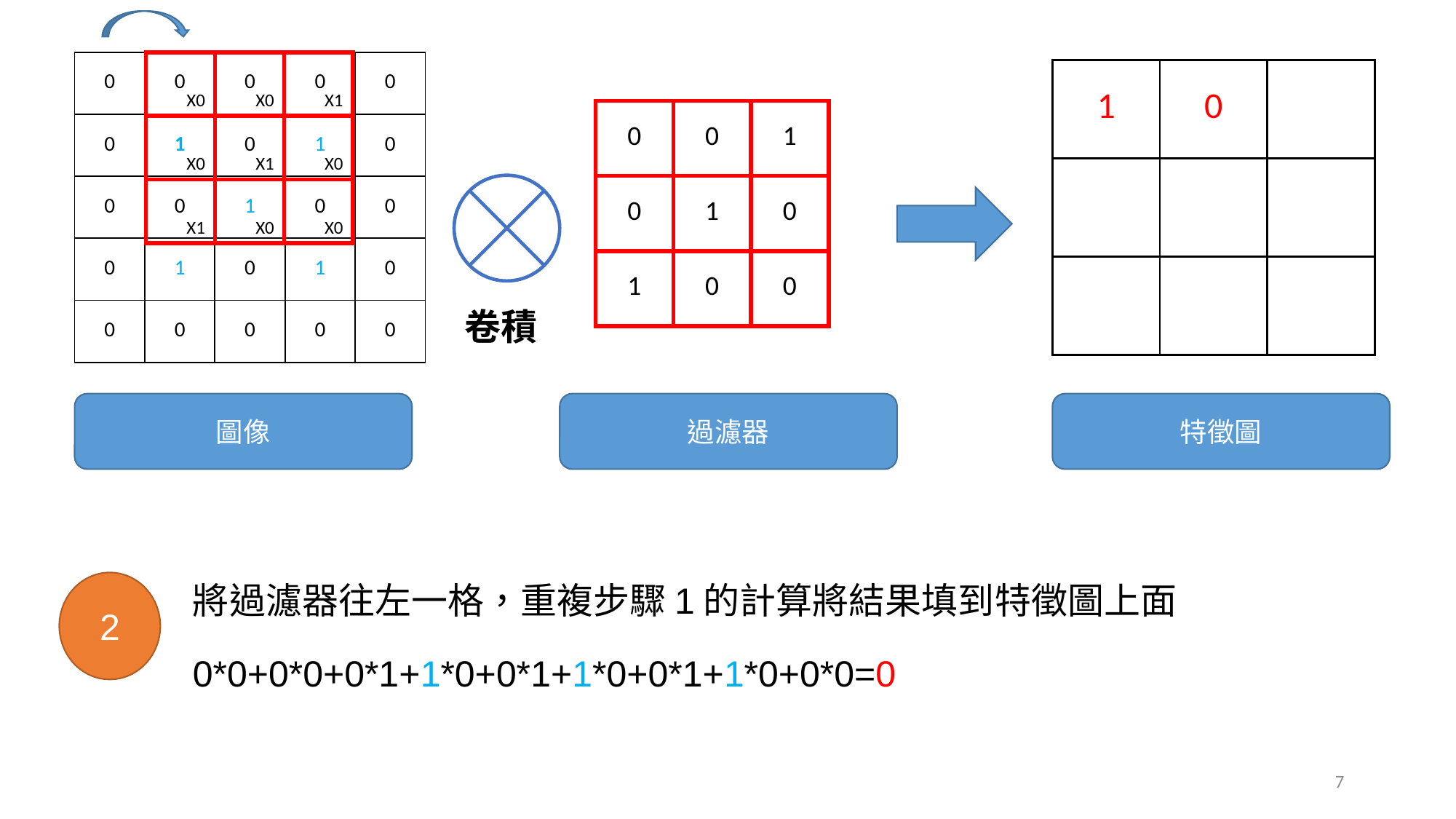

| 0 | 0 | 0 | 0 | 0 |
| --- | --- | --- | --- | --- |
| 0 | 1 | 0 | 1 | 0 |
| 0 | 0 | 1 | 0 | 0 |
| 0 | 1 | 0 | 1 | 0 |
| 0 | 0 | 0 | 0 | 0 |
| X0 | X0 | X1 |
| --- | --- | --- |
| X0 | X1 | X0 |
| X1 | X0 | X0 |
| 1 | 0 |  |
| --- | --- | --- |
|  |  |  |
|  |  |  |
| 0 | 0 | 1 |
| --- | --- | --- |
| 0 | 1 | 0 |
| 1 | 0 | 0 |

卷積
圖像
過濾器
特徵圖
2
將過濾器往左一格，重複步驟1的計算將結果填到特徵圖上面
0*0+0*0+0*1+1*0+0*1+1*0+0*1+1*0+0*0=0
7